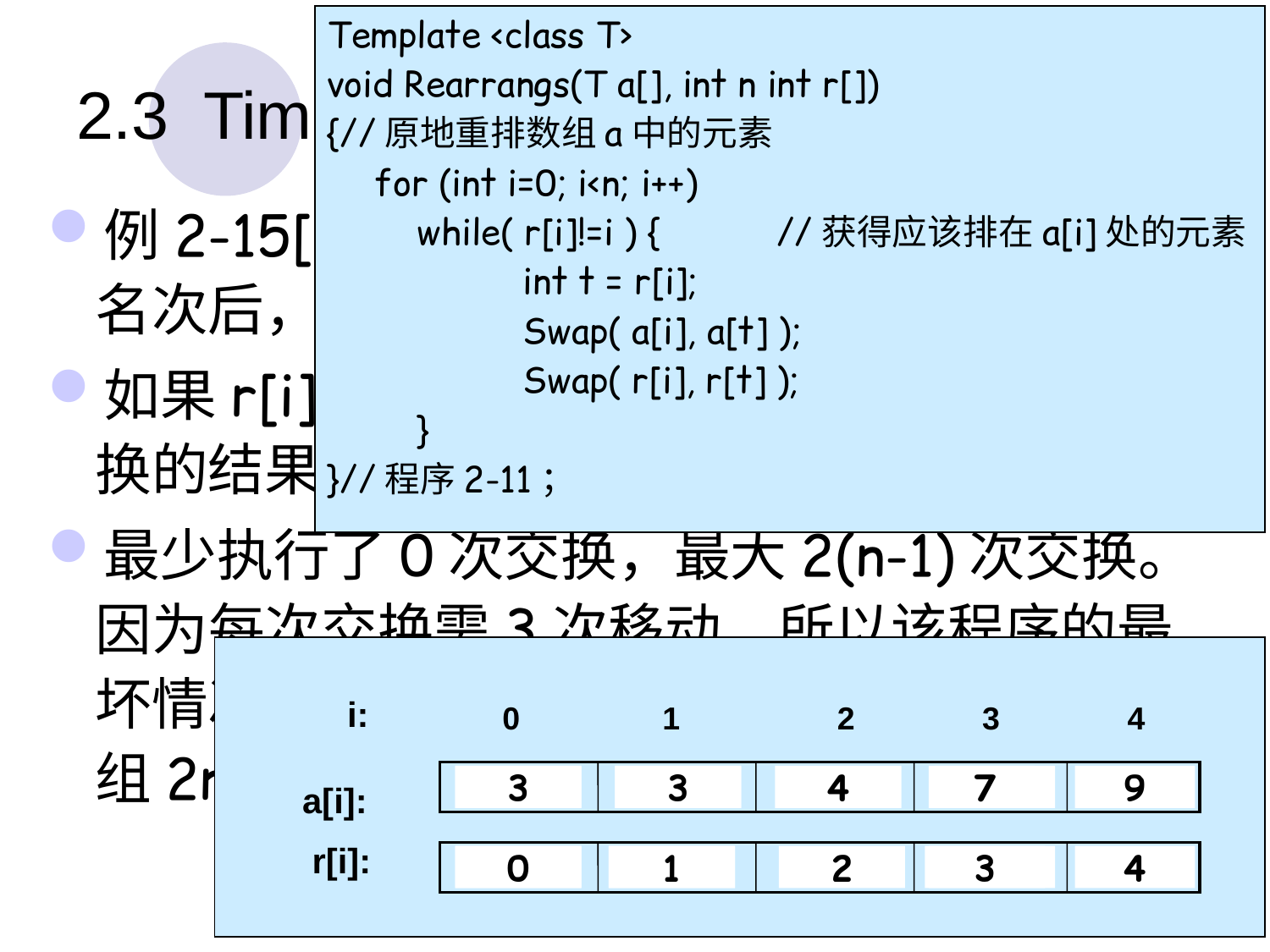

Template <class T>
void Rearrangs(T a[], int n int r[])
{//原地重排数组a中的元素
	for (int i=0; i<n; i++)
	    while( r[i]!=i ) {	  //获得应该排在a[i]处的元素
		  int t = r[i];
		  Swap( a[i], a[t] );
		  Swap( r[i], r[t] );
	    }
}//程序2-11；
# 2.3	Time Complexity
例2-15[再看计数排序]：使用Rank计算出名次后，在原地进行排序。
如果r[i]!=i；把a[i]和a[r[i]]进行交换；交换的结果是把a[i]放到该放的位置。
最少执行了0次交换，最大2(n-1)次交换。因为每次交换需3次移动，所以该程序的最坏情况，时间增加，但节省了内存（辅助数组2n）。

i:
0
1
2
3
4

9
3
9
3
4
9
7
9
3
4
3
9
7
a[i]:
 r[i]:

4
0
4
1
2
3
4
4
1
2
0
4
3

37